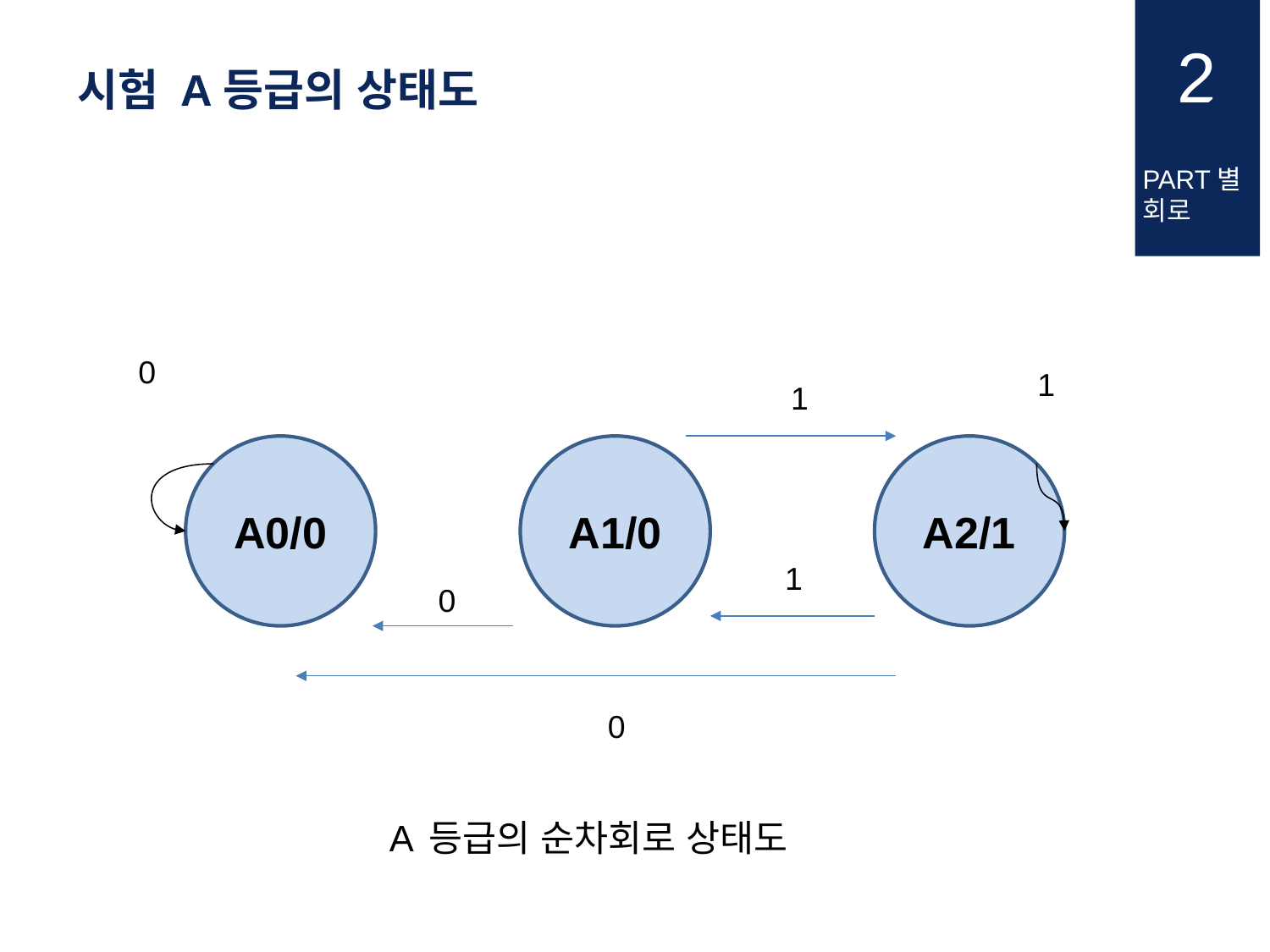

2

시험 A등급의 상태도
PART별
회로
0
1
1
A0/0
A1/0
A2/1
1
0
0
A등급의 순차회로 상태도